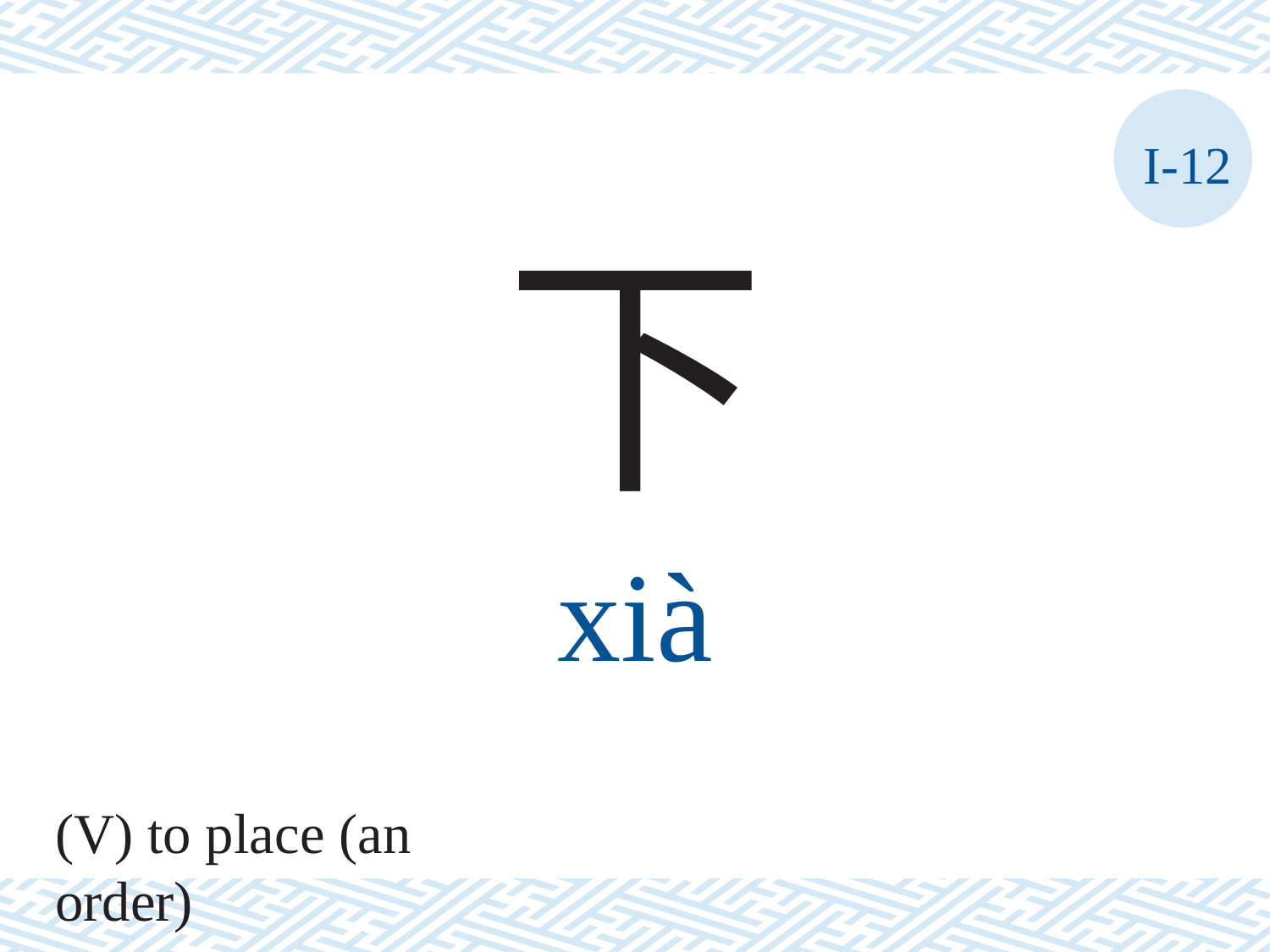

I-12
下
xià
(V) to place (an order)